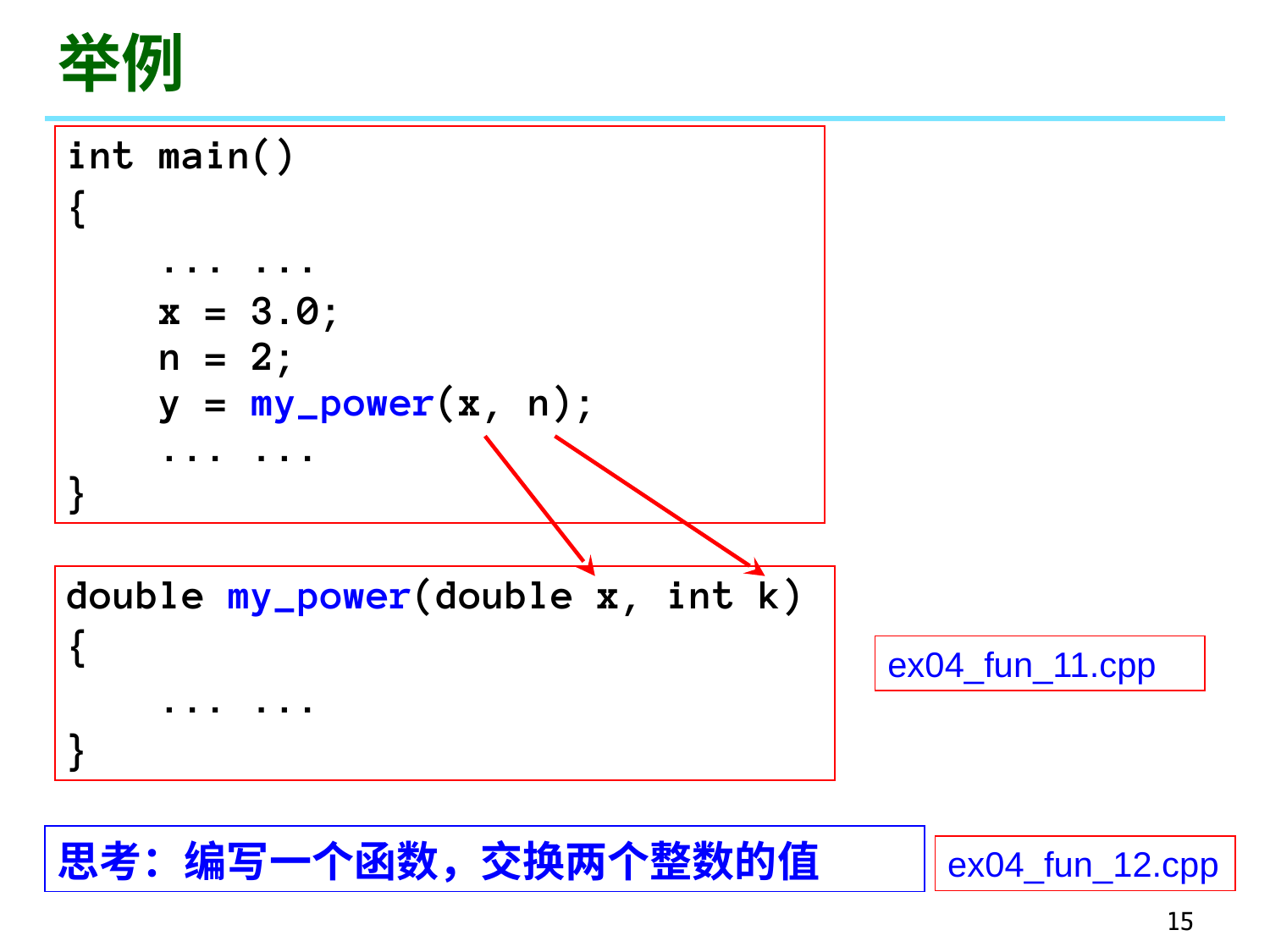

# 举例
int main()
{
    ... ...
    x = 3.0;
    n = 2;
    y = my_power(x, n);
    ... ...
}

double my_power(double x, int k)
{
    ... ...
}
ex04_fun_11.cpp
思考：编写一个函数，交换两个整数的值
ex04_fun_12.cpp
15